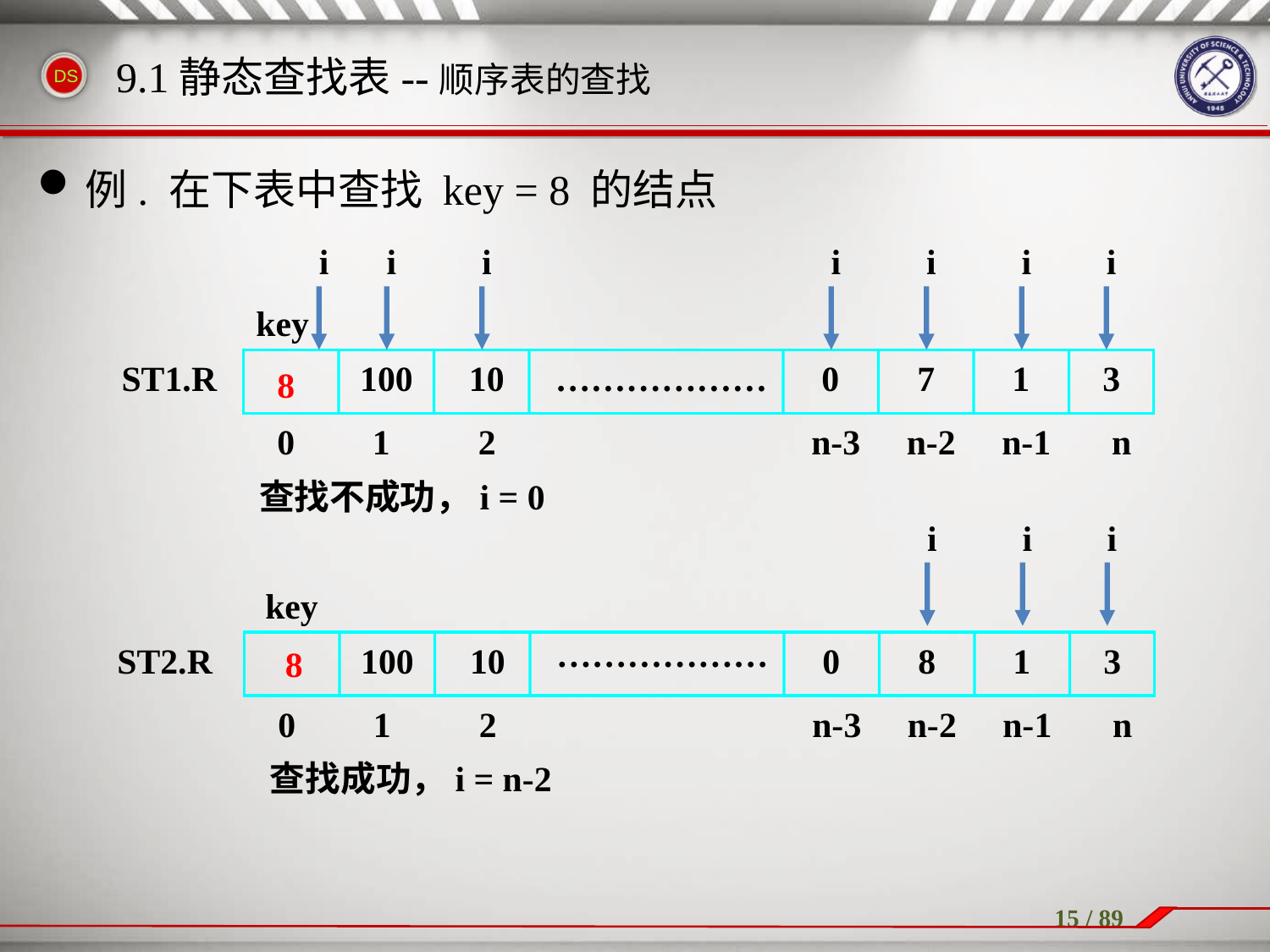

例. 在下表中查找 key = 8 的结点
9.1静态查找表--顺序表的查找
i

i

i

i

i

i

i

key
ST1.R

100

10

………………

0

7

1

3
8
0
1
2
n-3
n-2
n-1
n
查找不成功，i = 0
i

i

i

key
………………
ST2.R

100

10

0

8

1

3
0
1
2
n-3
n-2
n-1
n
8
查找成功，i = n-2